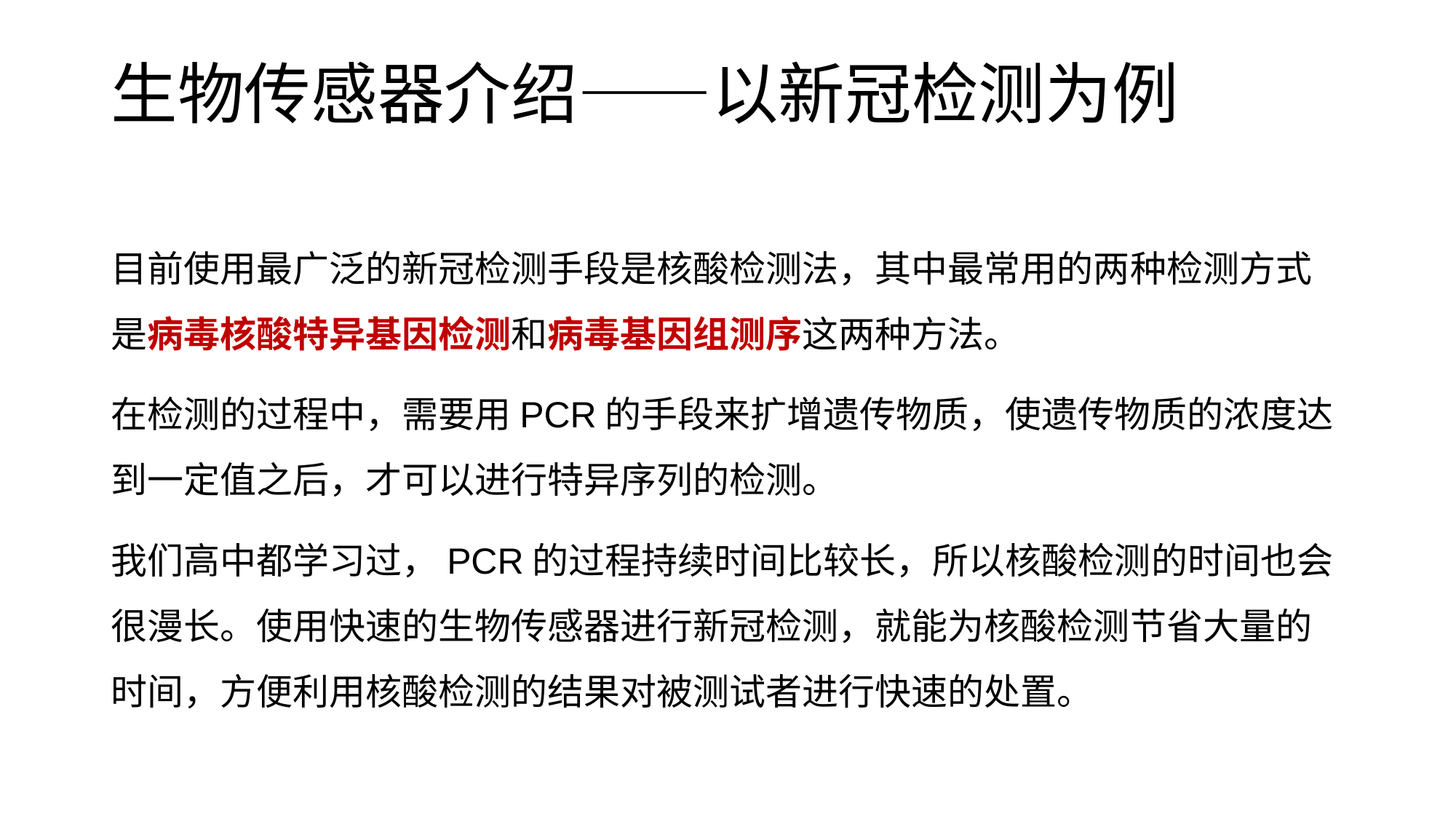

# 生物传感器介绍——以新冠检测为例
目前使用最广泛的新冠检测手段是核酸检测法，其中最常用的两种检测方式是病毒核酸特异基因检测和病毒基因组测序这两种方法。
在检测的过程中，需要用PCR的手段来扩增遗传物质，使遗传物质的浓度达到一定值之后，才可以进行特异序列的检测。
我们高中都学习过，PCR的过程持续时间比较长，所以核酸检测的时间也会很漫长。使用快速的生物传感器进行新冠检测，就能为核酸检测节省大量的时间，方便利用核酸检测的结果对被测试者进行快速的处置。